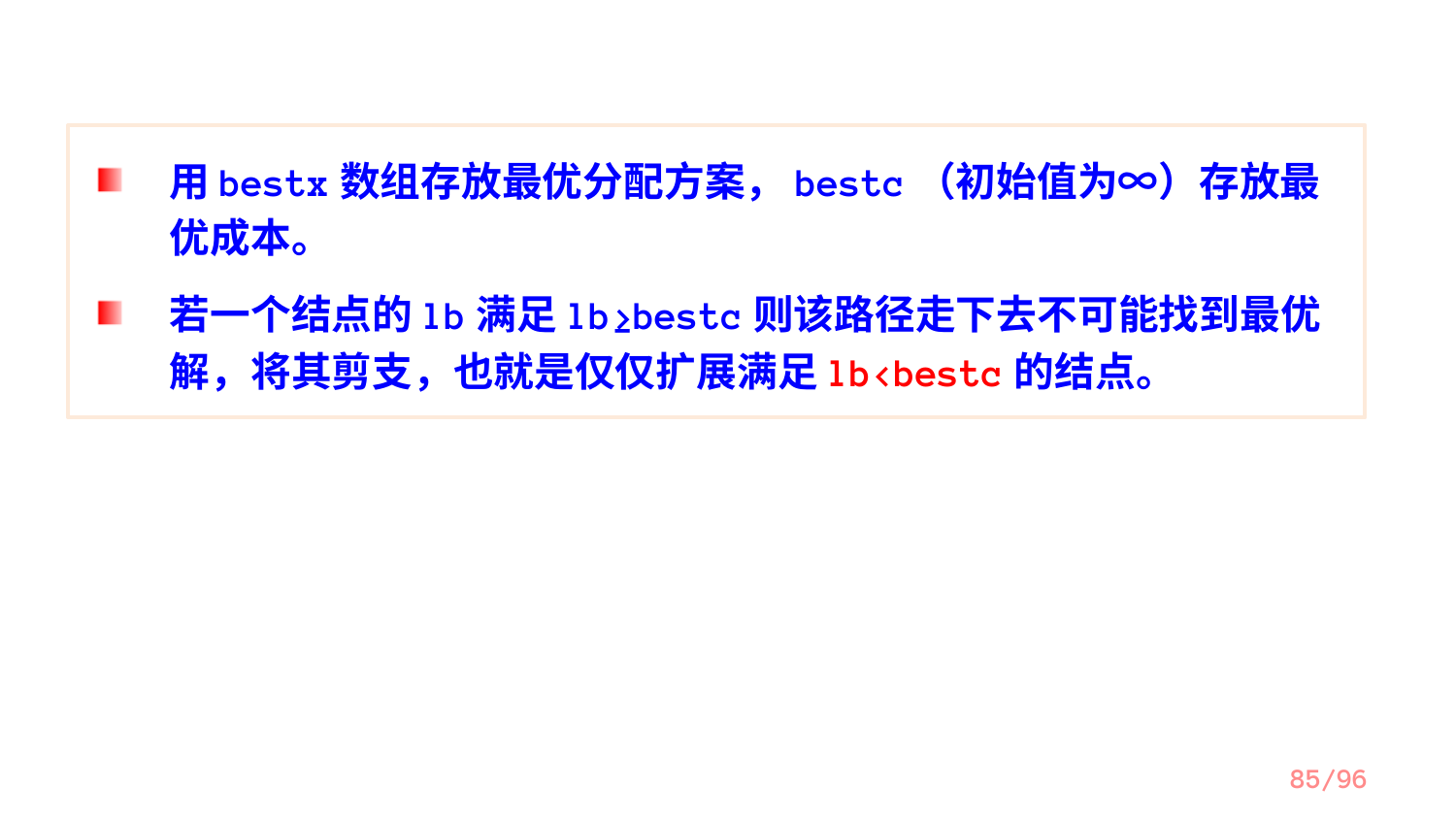

用bestx数组存放最优分配方案，bestc（初始值为∞）存放最优成本。
若一个结点的lb满足lb≥bestc则该路径走下去不可能找到最优解，将其剪支，也就是仅仅扩展满足lb<bestc的结点。
85/96